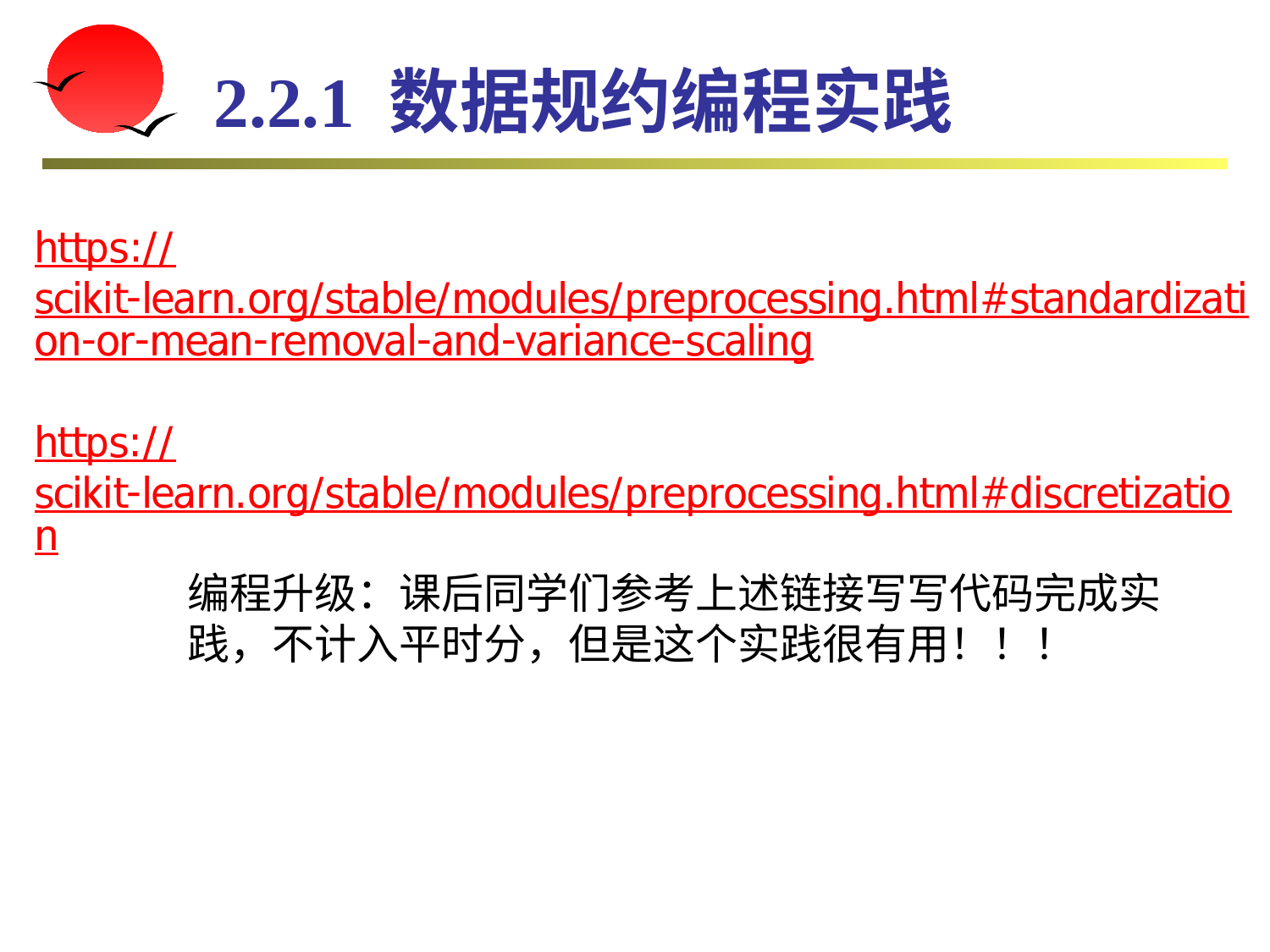

# 2.2.1 数据规约编程实践
https://scikit-learn.org/stable/modules/preprocessing.html#standardization-or-mean-removal-and-variance-scaling

https://scikit-learn.org/stable/modules/preprocessing.html#discretization

编程升级：课后同学们参考上述链接写写代码完成实践，不计入平时分，但是这个实践很有用！！！